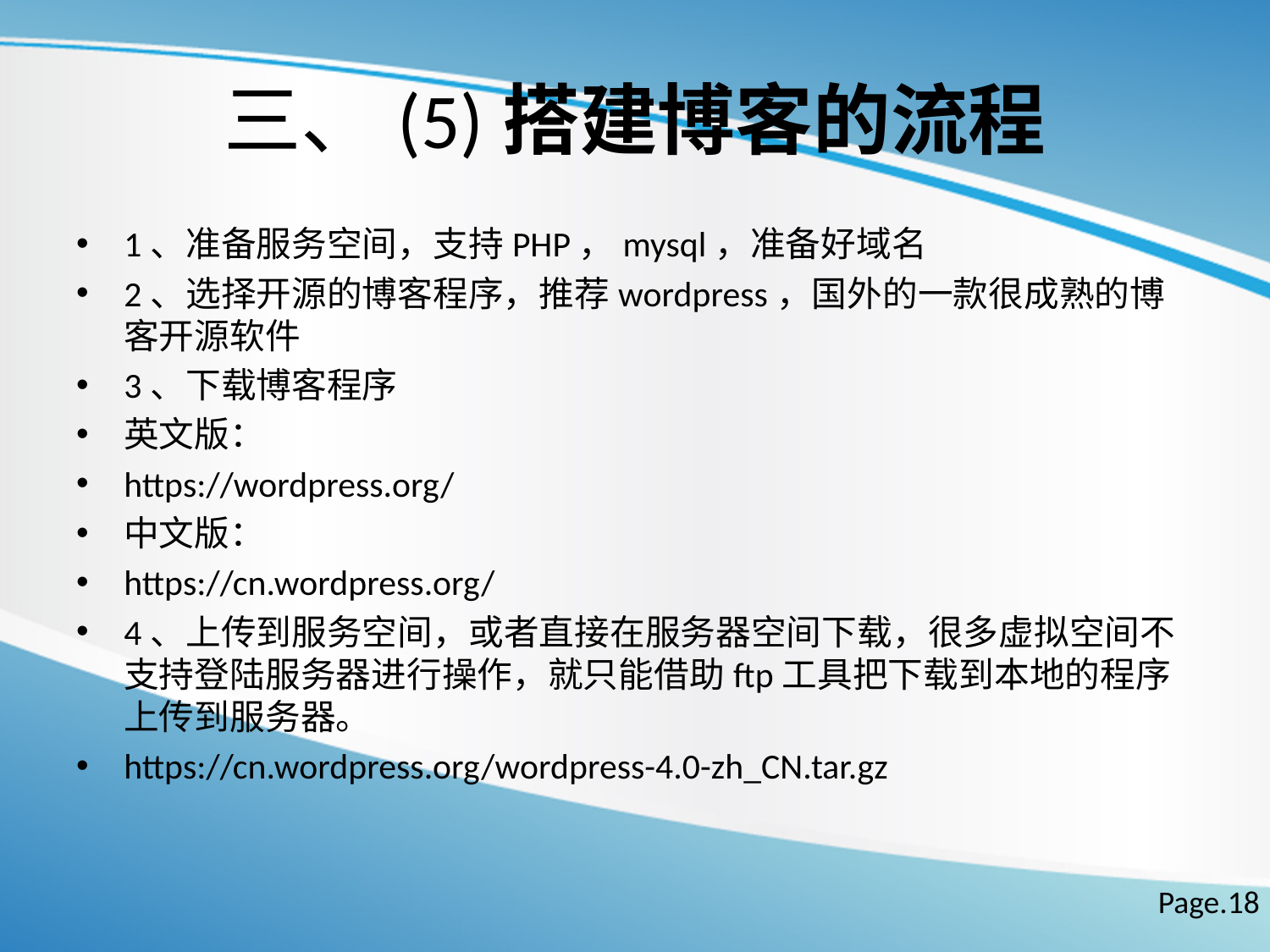

# 三、(5)搭建博客的流程

1、准备服务空间，支持PHP，mysql，准备好域名
2、选择开源的博客程序，推荐wordpress，国外的一款很成熟的博客开源软件
3、下载博客程序
英文版：
https://wordpress.org/
中文版：
https://cn.wordpress.org/
4、上传到服务空间，或者直接在服务器空间下载，很多虚拟空间不支持登陆服务器进行操作，就只能借助ftp工具把下载到本地的程序上传到服务器。
https://cn.wordpress.org/wordpress-4.0-zh_CN.tar.gz

Page.18